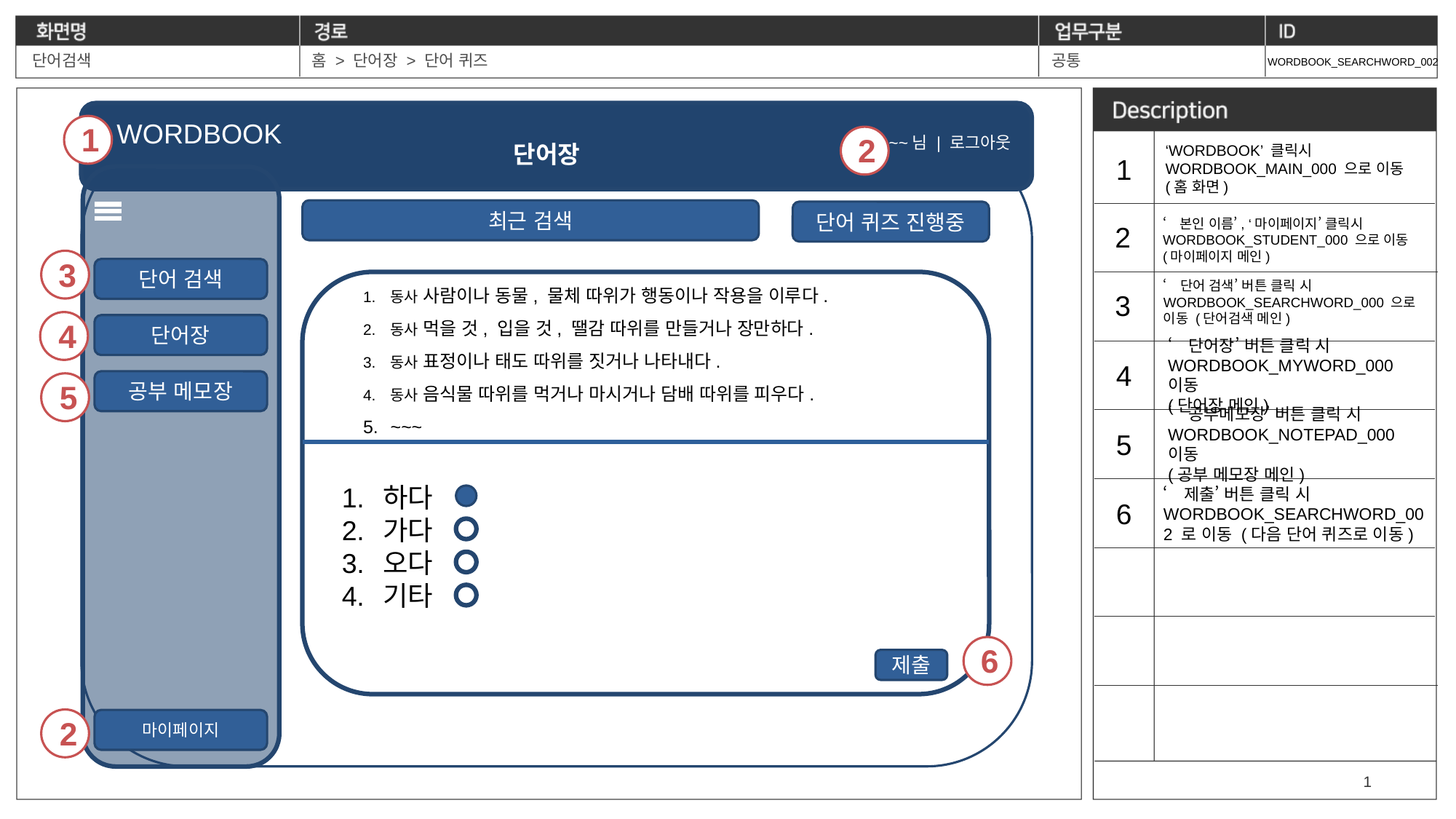

단어검색
홈 > 단어장 > 단어 퀴즈
공통
WORDBOOK_SEARCHWORD_002

WORDBOOK
1
2
~~님 | 로그아웃

단어장
1

‘WORDBOOK’ 클릭시
WORDBOOK_MAIN_000 으로 이동
(홈 화면)

최근 검색
단어 퀴즈 진행중
2

‘본인 이름’, ‘마이페이지’ 클릭시
WORDBOOK_STUDENT_000 으로 이동
(마이페이지 메인)
3
단어 검색
동사 사람이나 동물, 물체 따위가 행동이나 작용을 이루다.
동사 먹을 것, 입을 것, 땔감 따위를 만들거나 장만하다.
동사 표정이나 태도 따위를 짓거나 나타내다.
동사 음식물 따위를 먹거나 마시거나 담배 따위를 피우다.
~~~
3
‘단어 검색’ 버튼 클릭 시
WORDBOOK_SEARCHWORD_000 으로 이동 (단어검색 메인)

4
단어장
4
‘단어장’ 버튼 클릭 시
WORDBOOK_MYWORD_000 이동
(단어장 메인)
공부 메모장
5
5
‘공부메모장’ 버튼 클릭 시
WORDBOOK_NOTEPAD_000이동
(공부 메모장 메인)
하다
가다
오다
기타

6
‘제출’ 버튼 클릭 시
WORDBOOK_SEARCHWORD_002 로 이동 (다음 단어 퀴즈로 이동)

6
제출

2
마이페이지
1